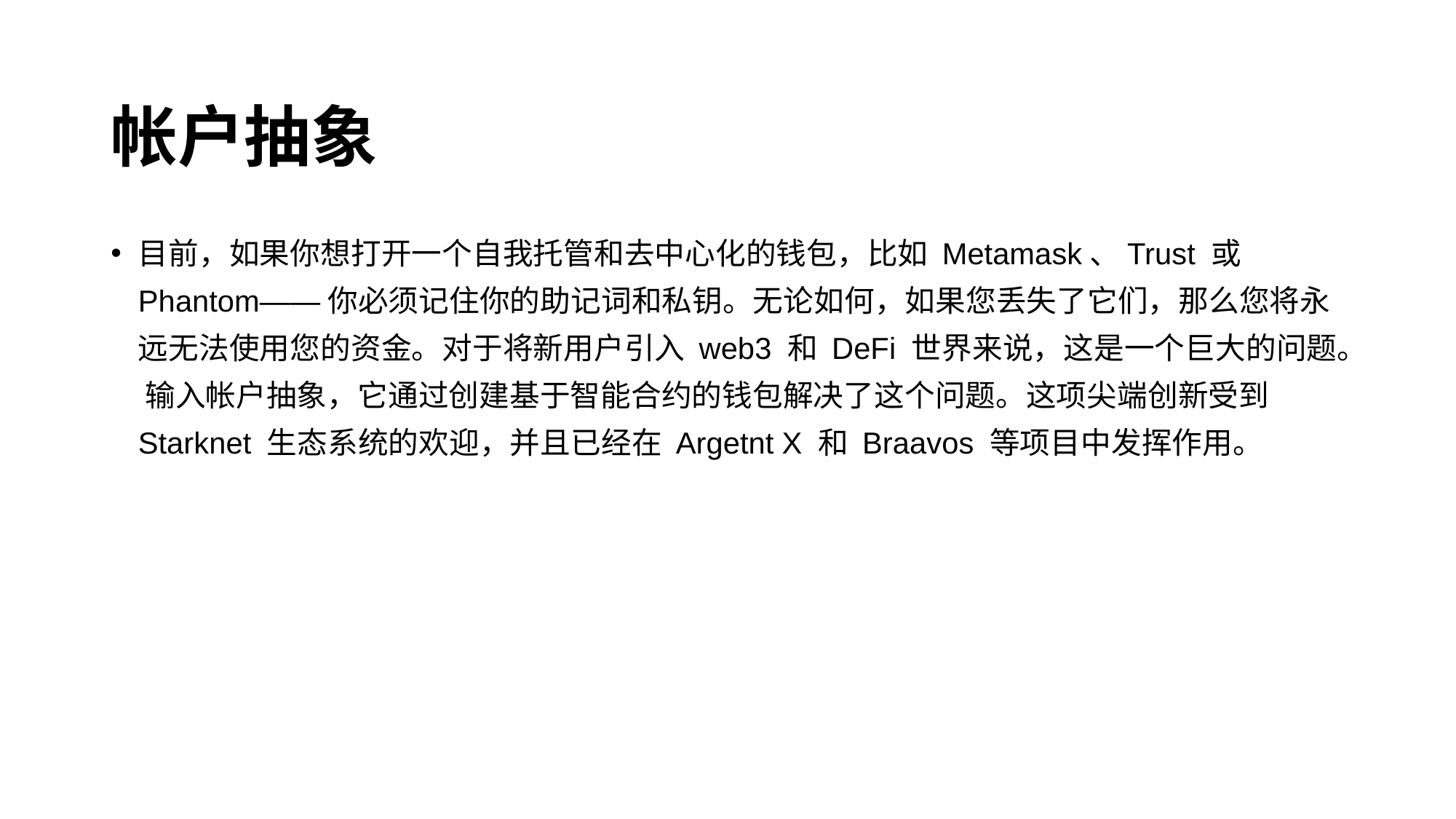

# 帐户抽象
目前，如果你想打开一个自我托管和去中心化的钱包，比如 Metamask、Trust 或 Phantom——你必须记住你的助记词和私钥。无论如何，如果您丢失了它们，那么您将永远无法使用您的资金。对于将新用户引入 web3 和 DeFi 世界来说，这是一个巨大的问题。 输入帐户抽象，它通过创建基于智能合约的钱包解决了这个问题。这项尖端创新受到 Starknet 生态系统的欢迎，并且已经在 Argetnt X 和 Braavos 等项目中发挥作用。